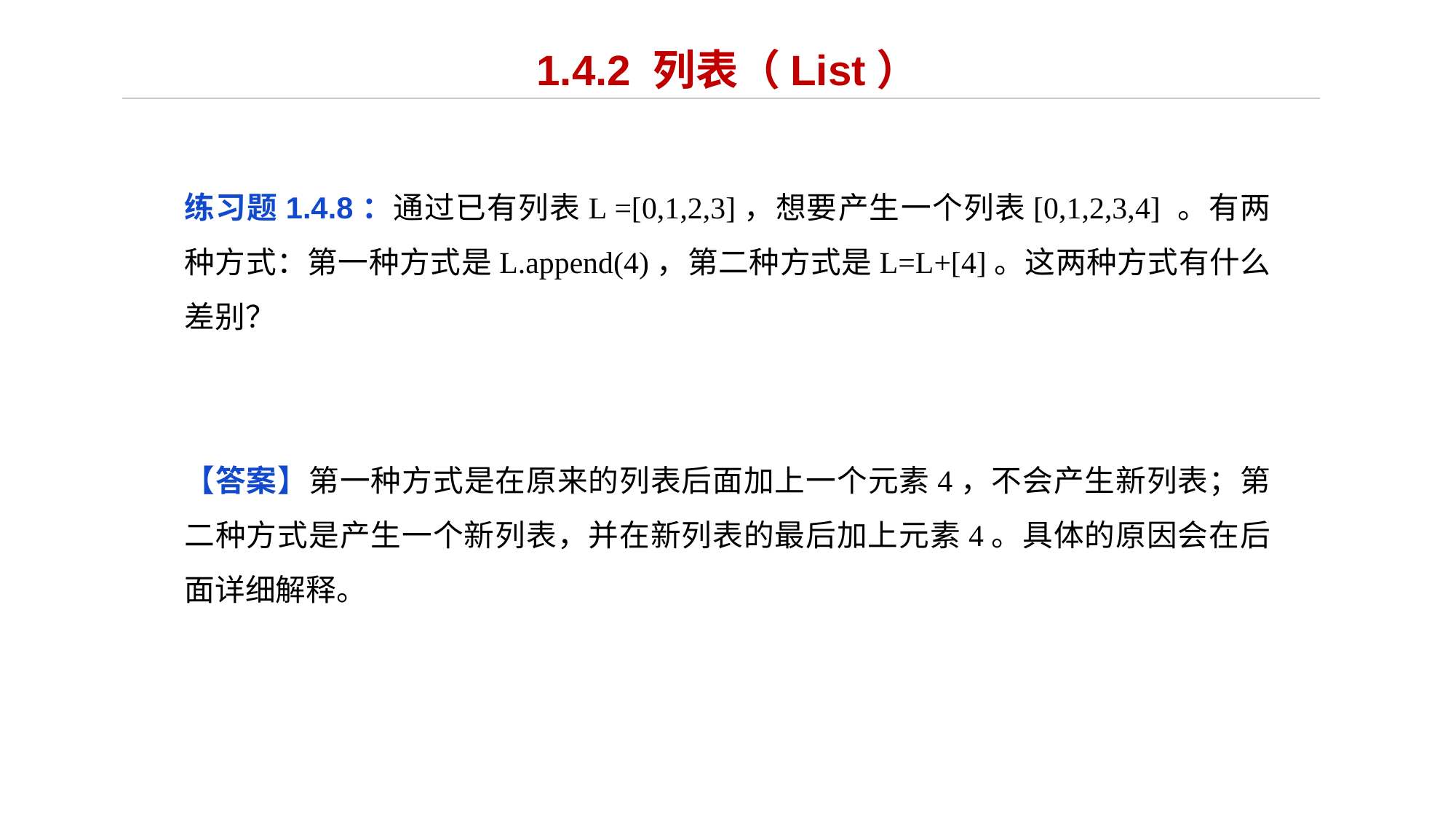

# 1.4.2 列表（List）
练习题1.4.8：通过已有列表L =[0,1,2,3]，想要产生一个列表[0,1,2,3,4] 。有两种方式：第一种方式是L.append(4)，第二种方式是L=L+[4]。这两种方式有什么差别？

【答案】第一种方式是在原来的列表后面加上一个元素4，不会产生新列表；第二种方式是产生一个新列表，并在新列表的最后加上元素4。具体的原因会在后面详细解释。